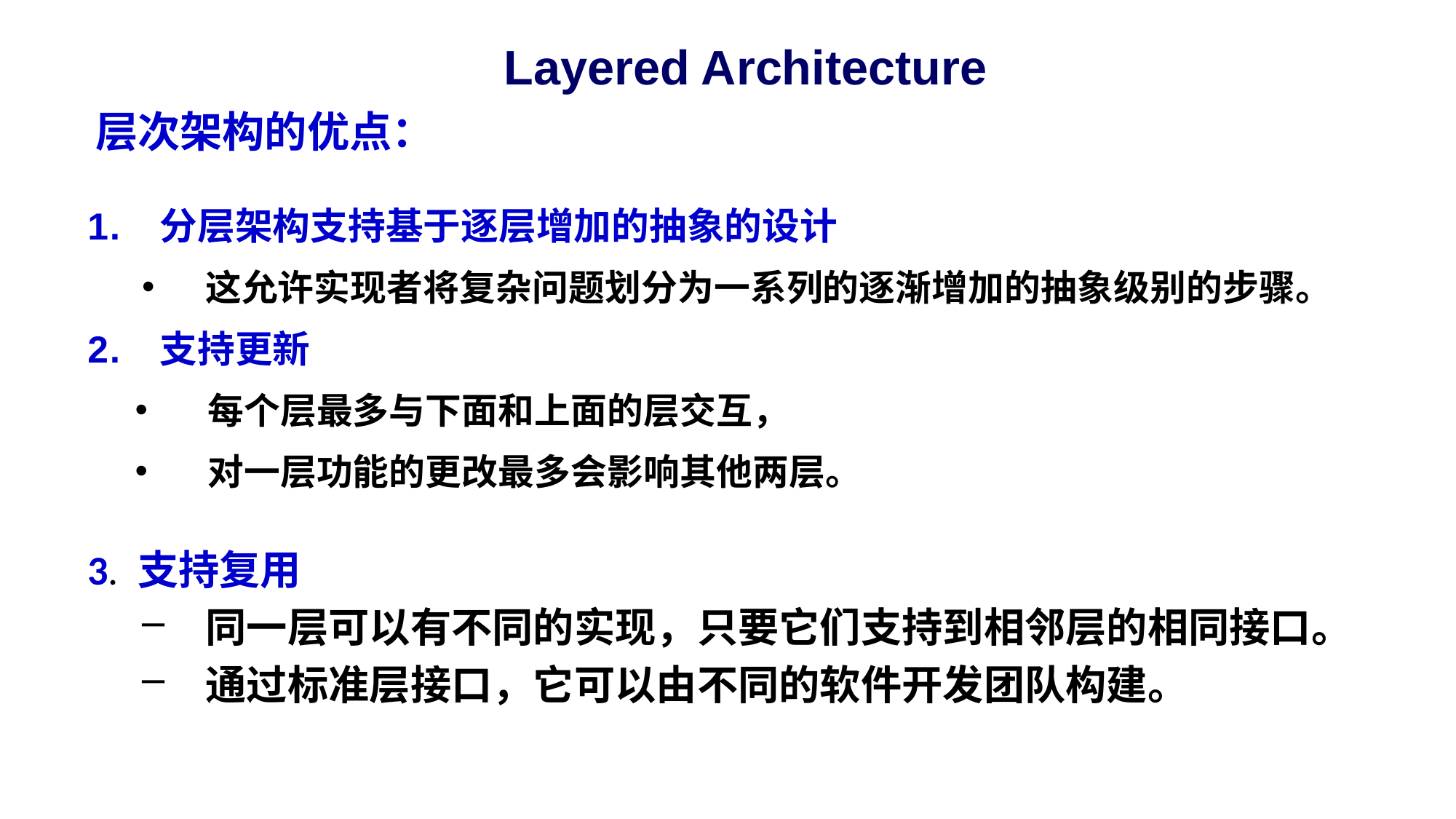

Layered Architecture
# 层次架构的优点：
分层架构支持基于逐层增加的抽象的设计
这允许实现者将复杂问题划分为一系列的逐渐增加的抽象级别的步骤。
支持更新
每个层最多与下面和上面的层交互，
对一层功能的更改最多会影响其他两层。

3. 支持复用
同一层可以有不同的实现，只要它们支持到相邻层的相同接口。
通过标准层接口，它可以由不同的软件开发团队构建。